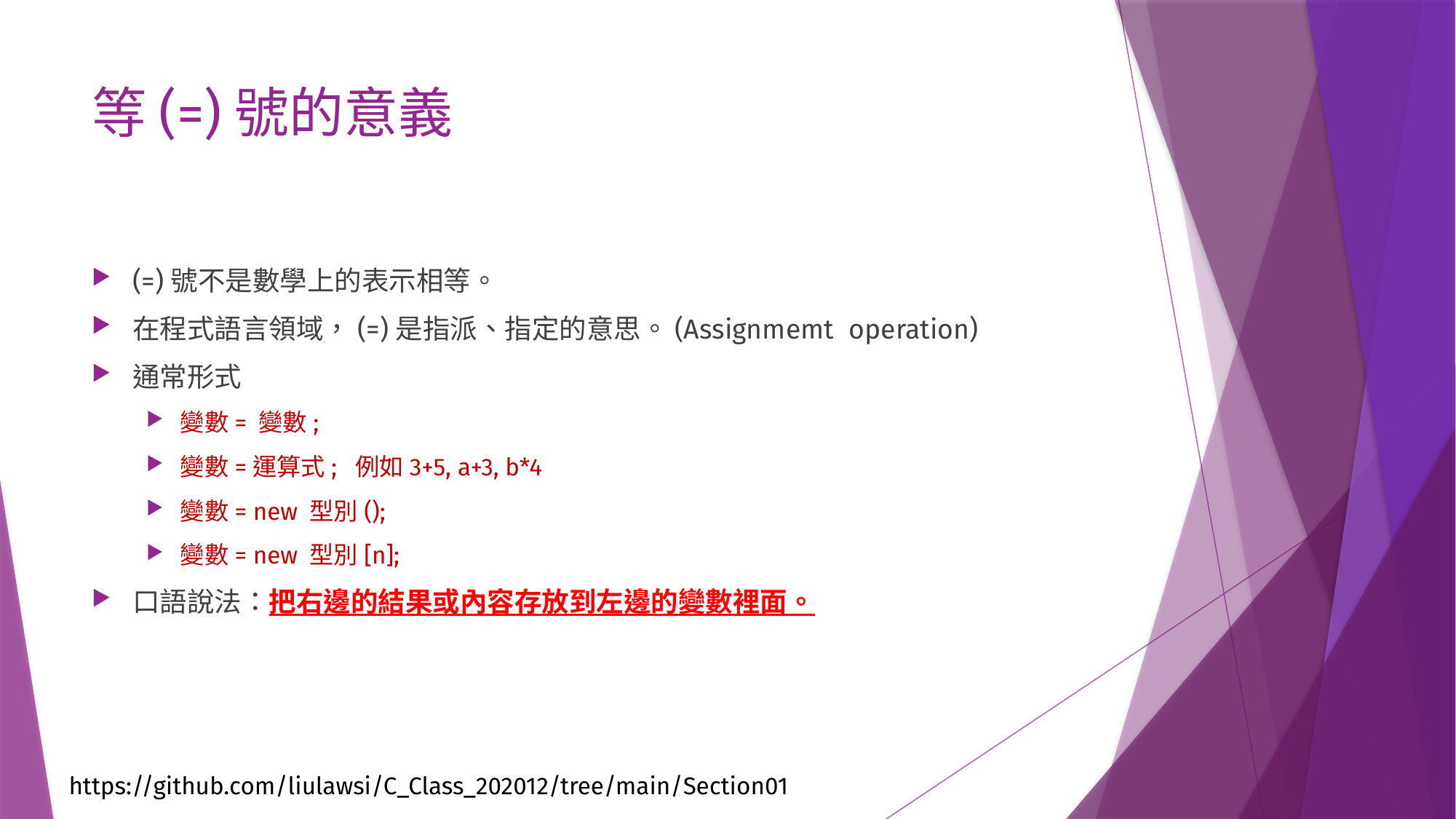

# 等(=)號的意義
(=)號不是數學上的表示相等。
在程式語言領域，(=)是指派、指定的意思。(Assignmemt  operation)
通常形式
變數= 變數;
變數=運算式;  例如3+5, a+3, b*4
變數= new 型別();
變數= new 型別[n];
口語說法：把右邊的結果或內容存放到左邊的變數裡面。